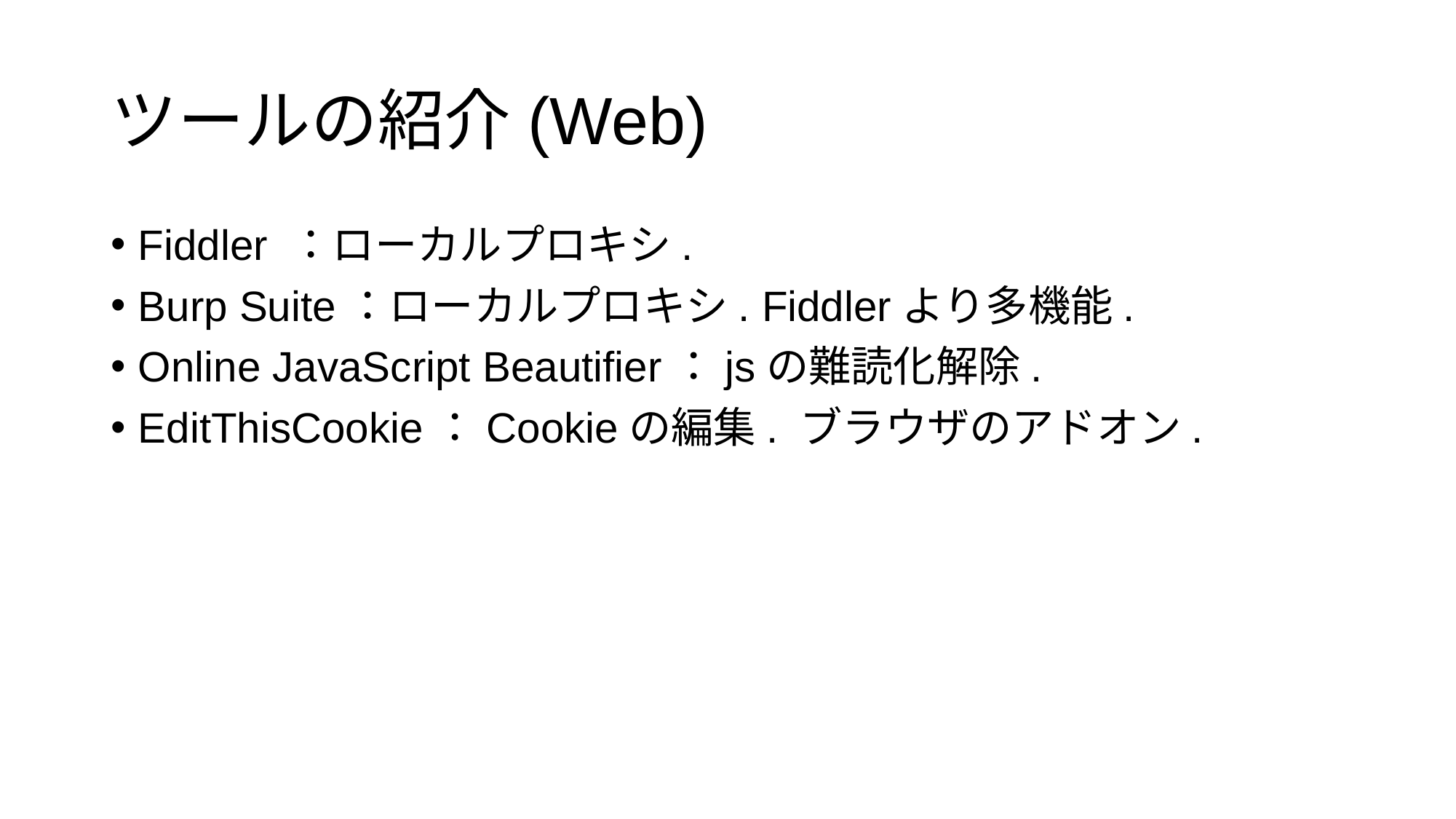

# ツールの紹介(Web)
Fiddler ：ローカルプロキシ.
Burp Suite：ローカルプロキシ. Fiddlerより多機能.
Online JavaScript Beautifier：jsの難読化解除.
EditThisCookie：Cookieの編集. ブラウザのアドオン.